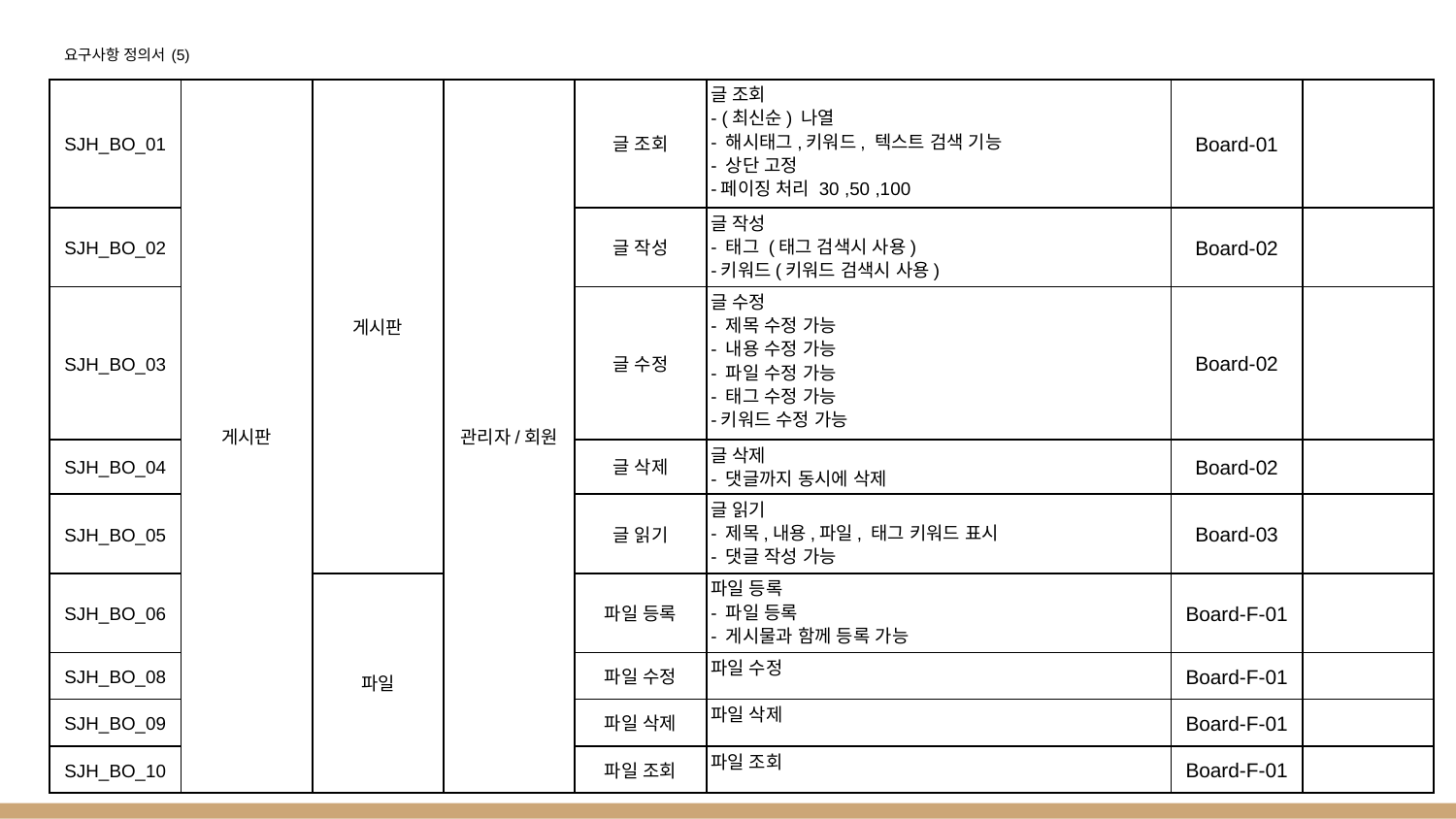

# 요구사항 정의서 (5)
| SJH\_BO\_01 | 게시판 | 게시판 | 관리자/회원 | 글 조회 | 글 조회 - (최신순) 나열 - 해시태그,키워드, 텍스트 검색 기능 - 상단 고정 -페이징 처리 30 ,50 ,100 | Board-01 |  |
| --- | --- | --- | --- | --- | --- | --- | --- |
| SJH\_BO\_02 |  |  |  | 글 작성 | 글 작성 - 태그 (태그 검색시 사용) -키워드(키워드 검색시 사용) | Board-02 |  |
| SJH\_BO\_03 |  |  |  | 글 수정 | 글 수정 - 제목 수정 가능 - 내용 수정 가능 - 파일 수정 가능 - 태그 수정 가능 -키워드 수정 가능 | Board-02 |  |
| SJH\_BO\_04 |  |  |  | 글 삭제 | 글 삭제 - 댓글까지 동시에 삭제 | Board-02 |  |
| SJH\_BO\_05 |  |  |  | 글 읽기 | 글 읽기 - 제목,내용,파일, 태그 키워드 표시 - 댓글 작성 가능 | Board-03 |  |
| SJH\_BO\_06 |  | 파일 |  | 파일 등록 | 파일 등록 - 파일 등록 - 게시물과 함께 등록 가능 | Board-F-01 |  |
| SJH\_BO\_08 |  |  |  | 파일 수정 | 파일 수정 | Board-F-01 |  |
| SJH\_BO\_09 |  |  |  | 파일 삭제 | 파일 삭제 | Board-F-01 |  |
| SJH\_BO\_10 |  |  |  | 파일 조회 | 파일 조회 | Board-F-01 |  |